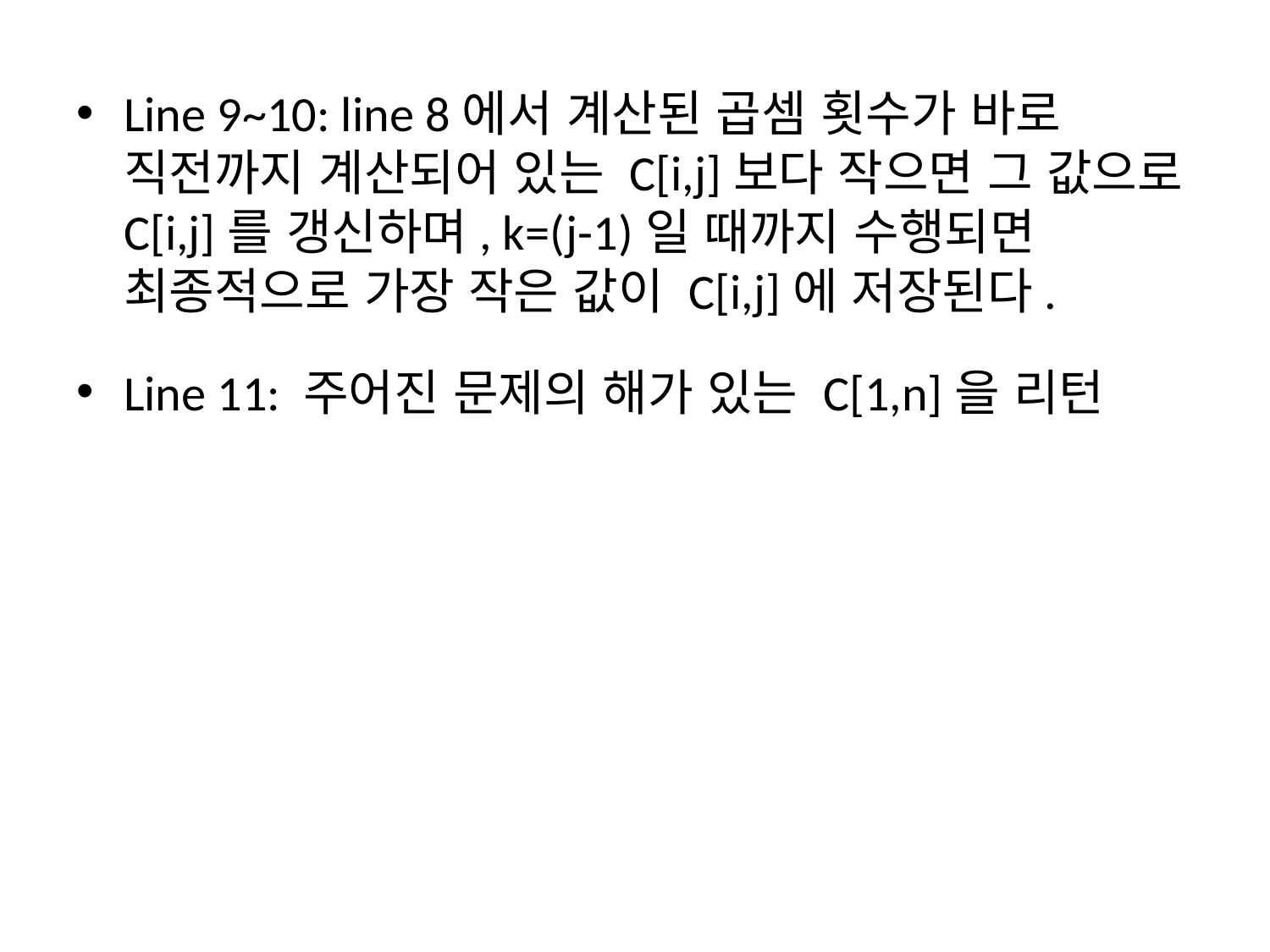

Line 9~10: line 8에서 계산된 곱셈 횟수가 바로 직전까지 계산되어 있는 C[i,j]보다 작으면 그 값으로 C[i,j]를 갱신하며, k=(j-1)일 때까지 수행되면 최종적으로 가장 작은 값이 C[i,j]에 저장된다.
Line 11: 주어진 문제의 해가 있는 C[1,n]을 리턴